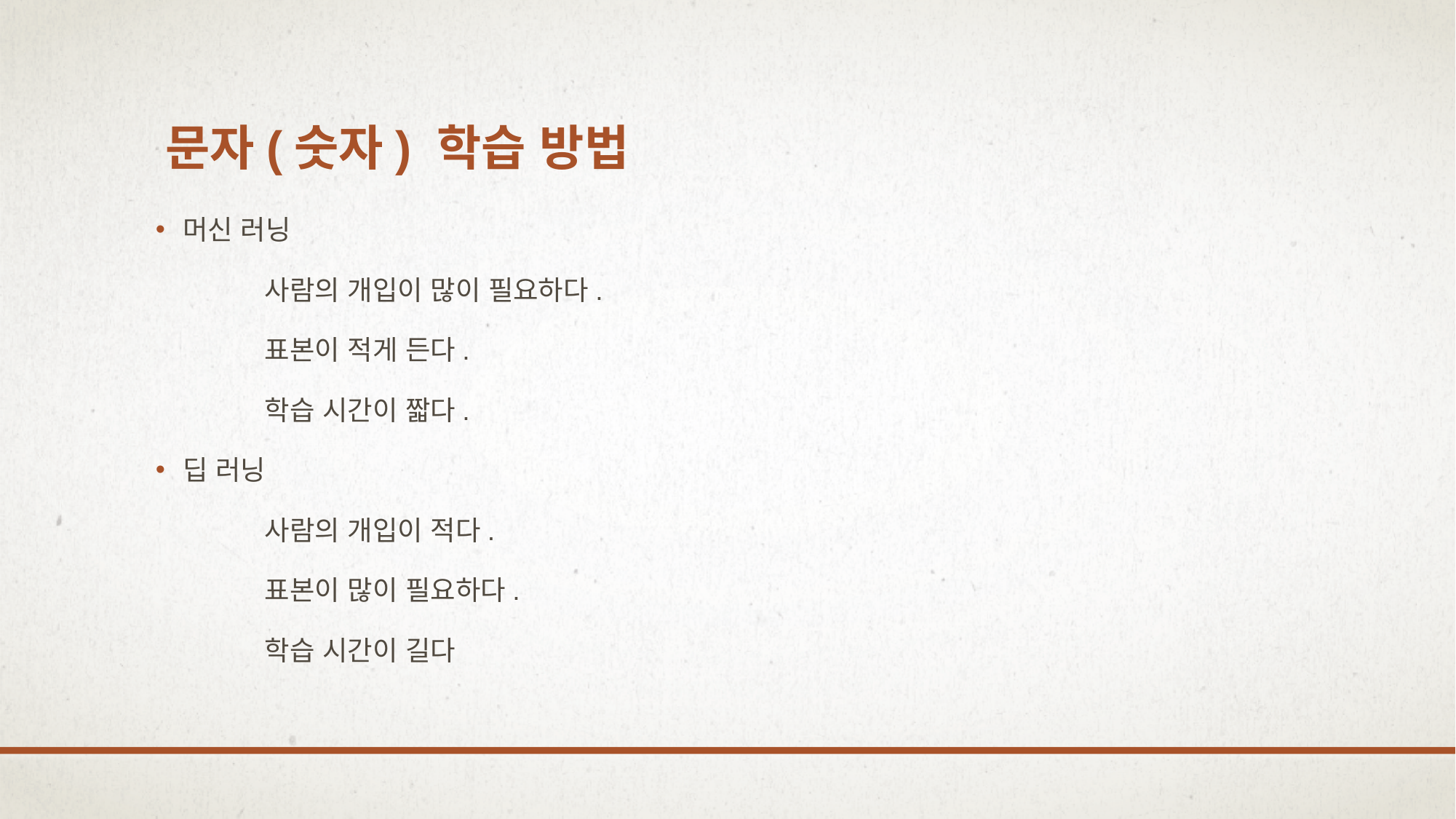

# 문자(숫자) 학습 방법
머신 러닝
	사람의 개입이 많이 필요하다.
	표본이 적게 든다.
	학습 시간이 짧다.
딥 러닝
	사람의 개입이 적다.
	표본이 많이 필요하다.
	학습 시간이 길다